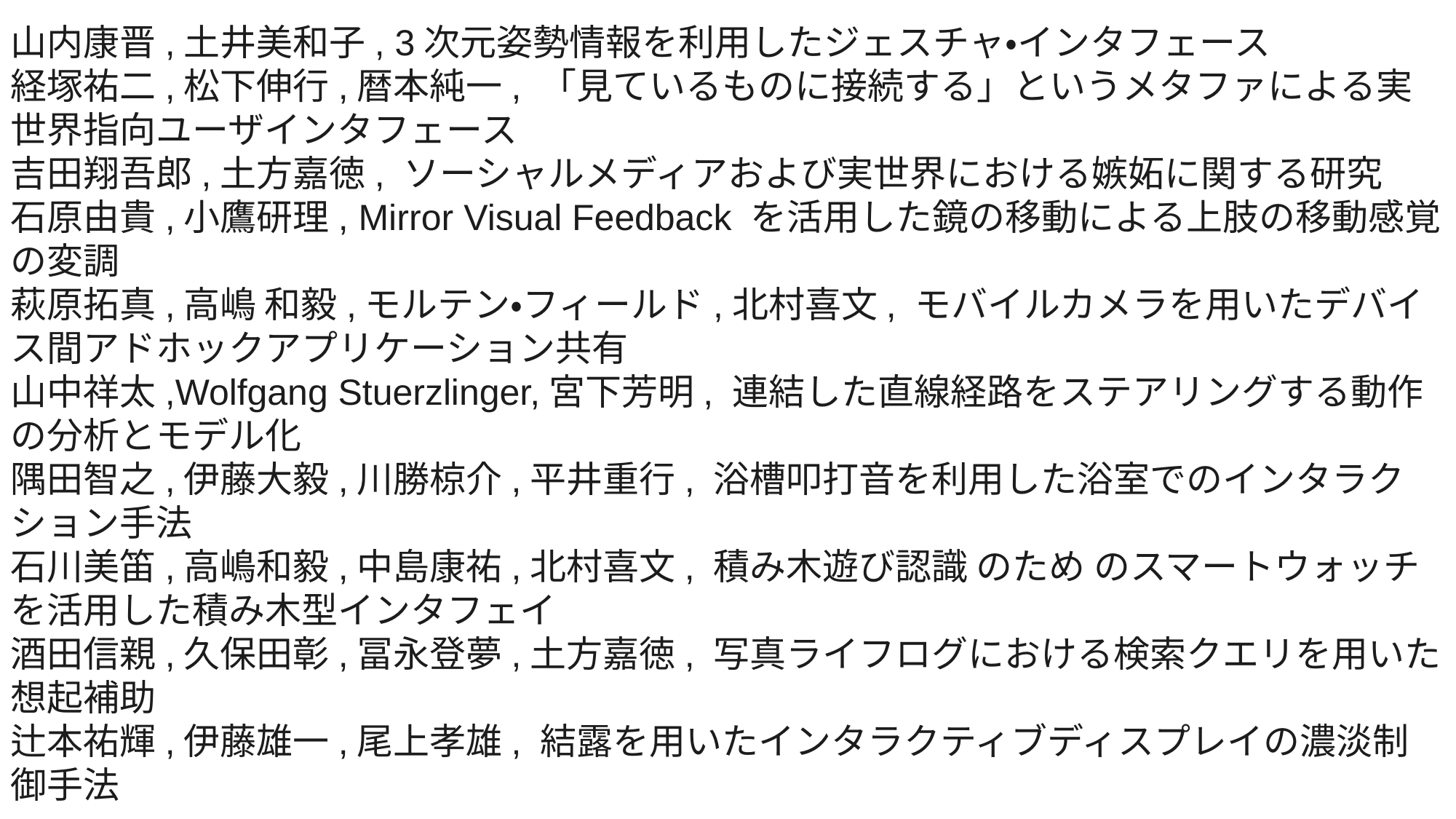

山内康晋,土井美和子, 3次元姿勢情報を利用したジェスチャ・インタフェース
経塚祐二,松下伸行,暦本純一, 「見ているものに接続する」というメタファによる実世界指向ユーザインタフェース
吉田翔吾郎,土方嘉徳, ソーシャルメディアおよび実世界における嫉妬に関する研究
石原由貴,小鷹研理, Mirror Visual Feedback を活用した鏡の移動による上肢の移動感覚の変調
萩原拓真,高嶋 和毅,モルテン・フィールド,北村喜文, モバイルカメラを用いたデバイス間アドホックアプリケーション共有
山中祥太,Wolfgang Stuerzlinger,宮下芳明, 連結した直線経路をステアリングする動作の分析とモデル化
隅田智之,伊藤大毅,川勝椋介,平井重行, 浴槽叩打音を利用した浴室でのインタラクション手法
石川美笛,高嶋和毅,中島康祐,北村喜文, 積み木遊び認識 のため のスマートウォッチを活用した積み木型インタフェイ
酒田信親,久保田彰,冨永登夢,土方嘉徳, 写真ライフログにおける検索クエリを用いた想起補助
辻本祐輝,伊藤雄一,尾上孝雄, 結露を用いたインタラクティブディスプレイの濃淡制御手法